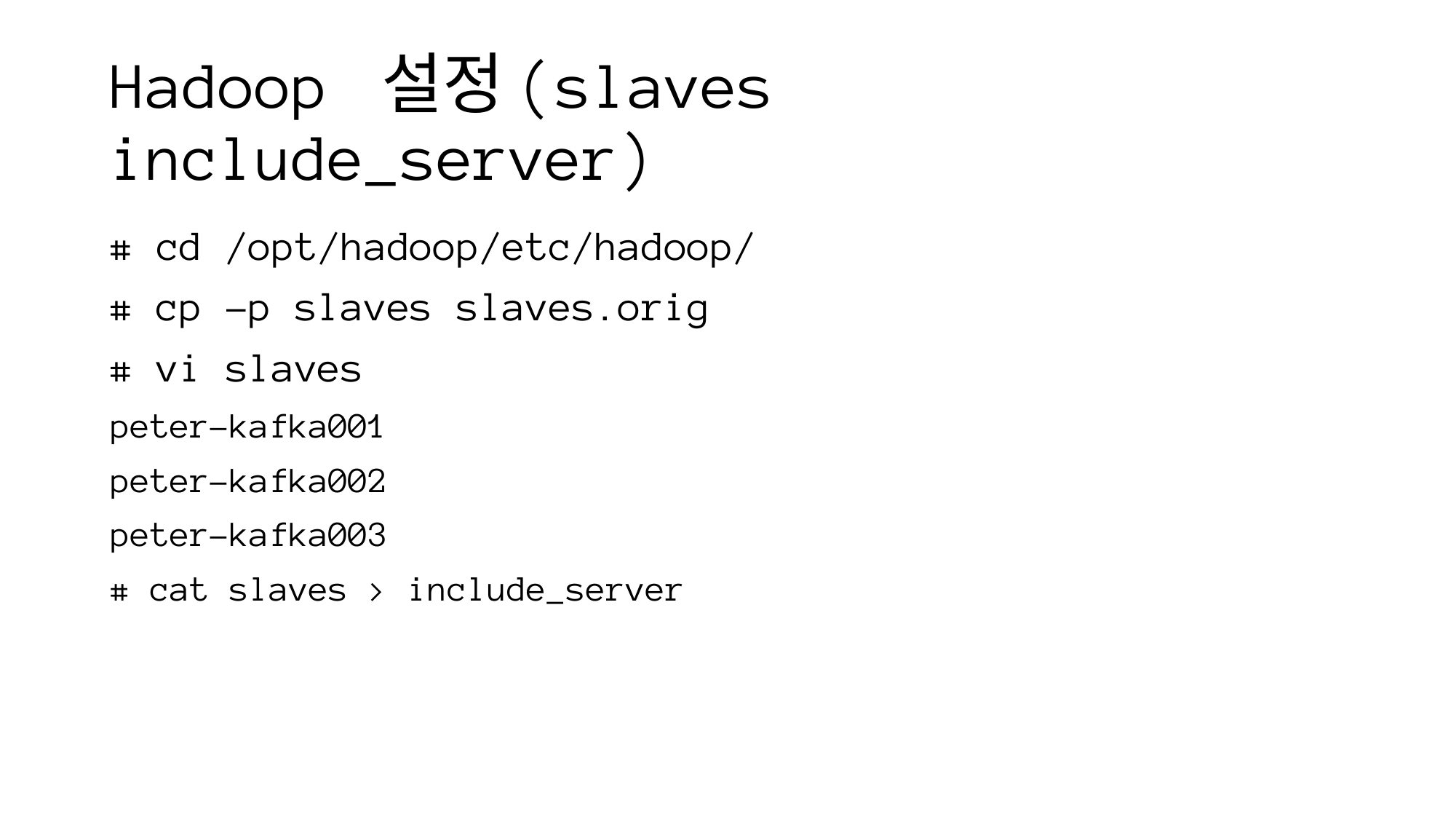

# Hadoop 설정(slaves include_server)
# cd /opt/hadoop/etc/hadoop/
# cp -p slaves slaves.orig
# vi slaves
peter-kafka001
peter-kafka002
peter-kafka003
# cat slaves > include_server